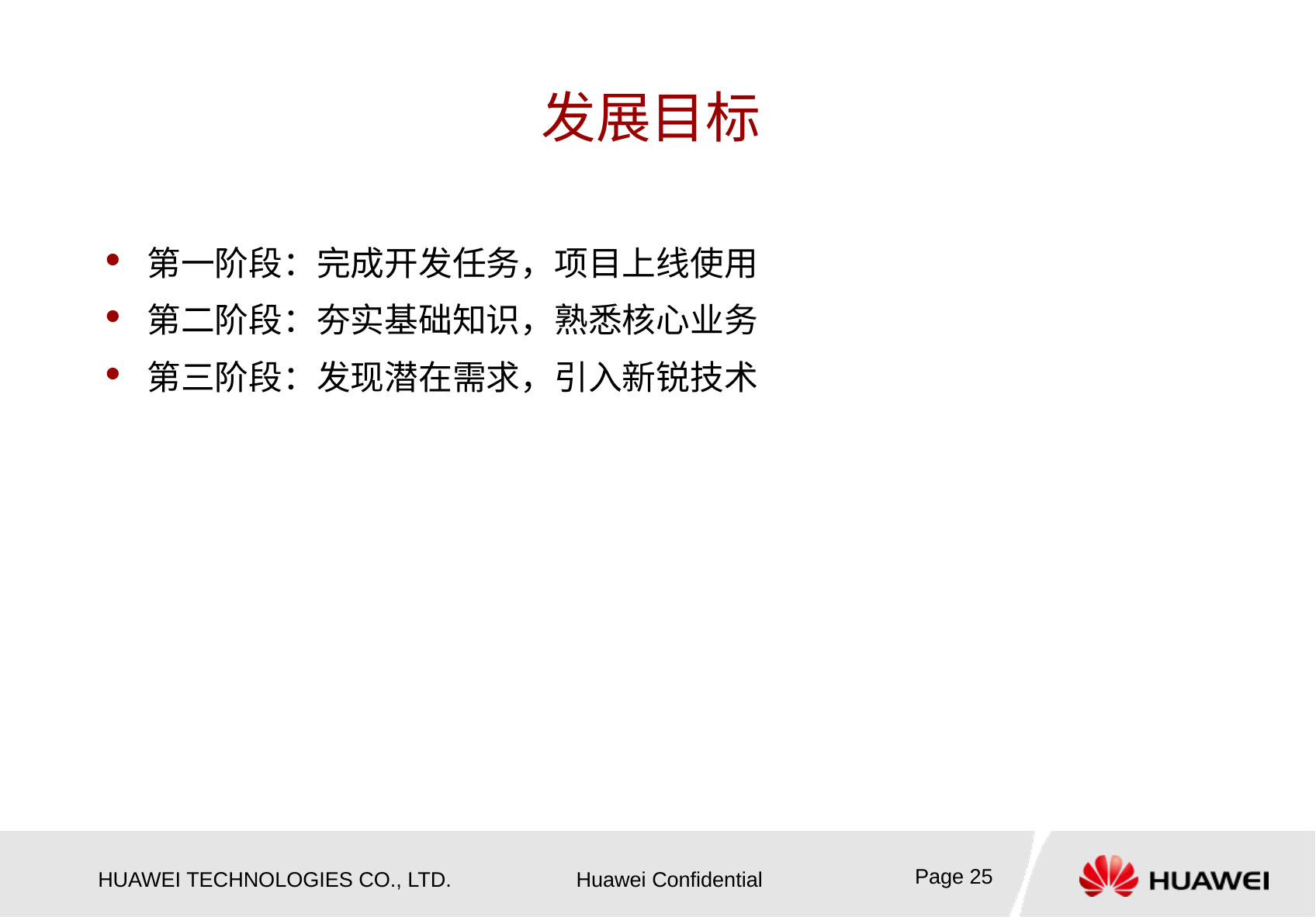

# 发展目标
第一阶段：完成开发任务，项目上线使用
第二阶段：夯实基础知识，熟悉核心业务
第三阶段：发现潜在需求，引入新锐技术
Page 25